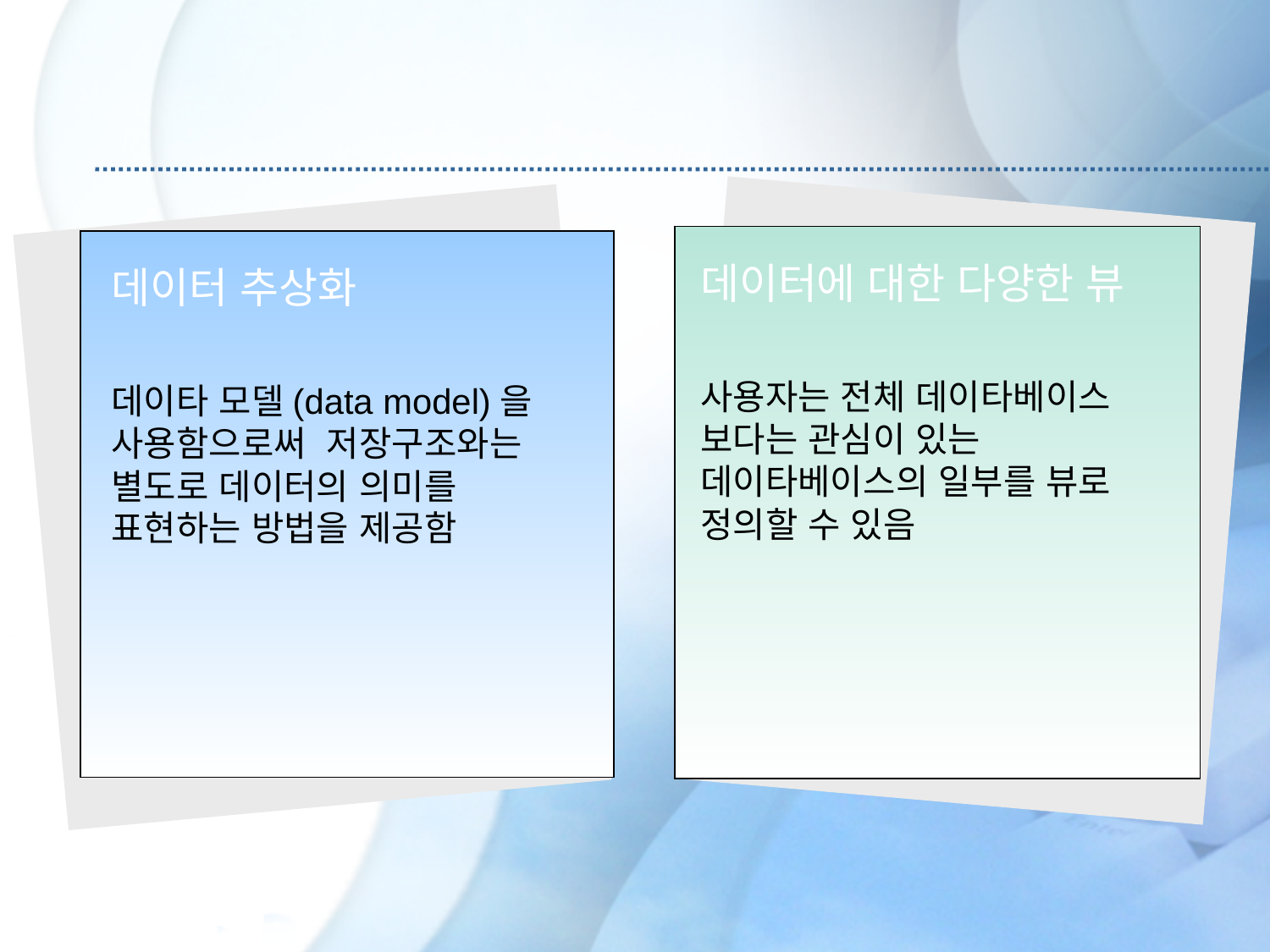

데이터에 대한 다양한 뷰

사용자는 전체 데이타베이스 보다는 관심이 있는 데이타베이스의 일부를 뷰로 정의할 수 있음

데이터 추상화

데이타 모델(data model)을 사용함으로써  저장구조와는 별도로 데이터의 의미를 표현하는 방법을 제공함